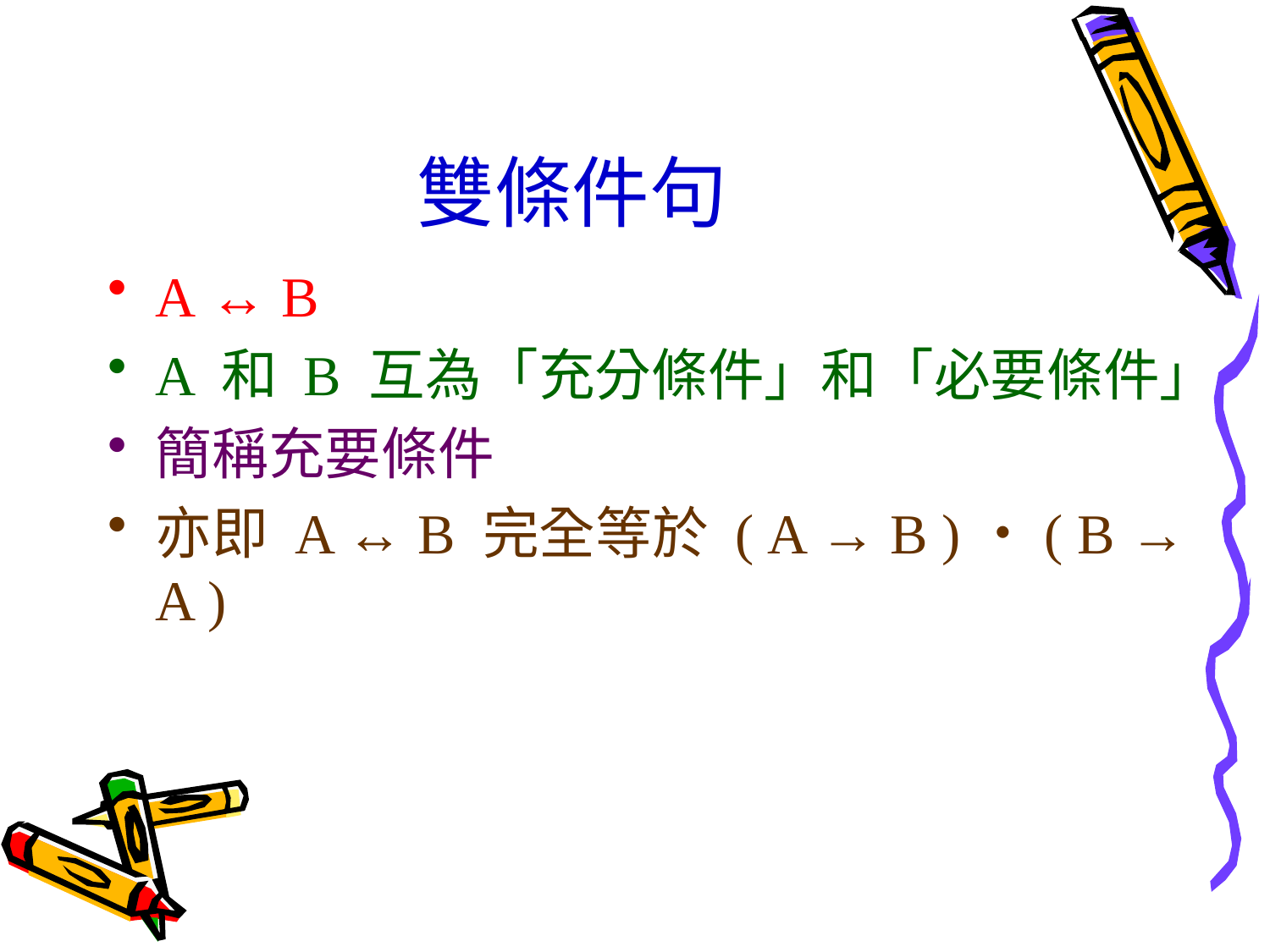

# 雙條件句
A ↔︎ B
A 和 B 互為「充分條件」和「必要條件」
簡稱充要條件
亦即 A ↔︎ B 完全等於 ( A → B )・( B → A )